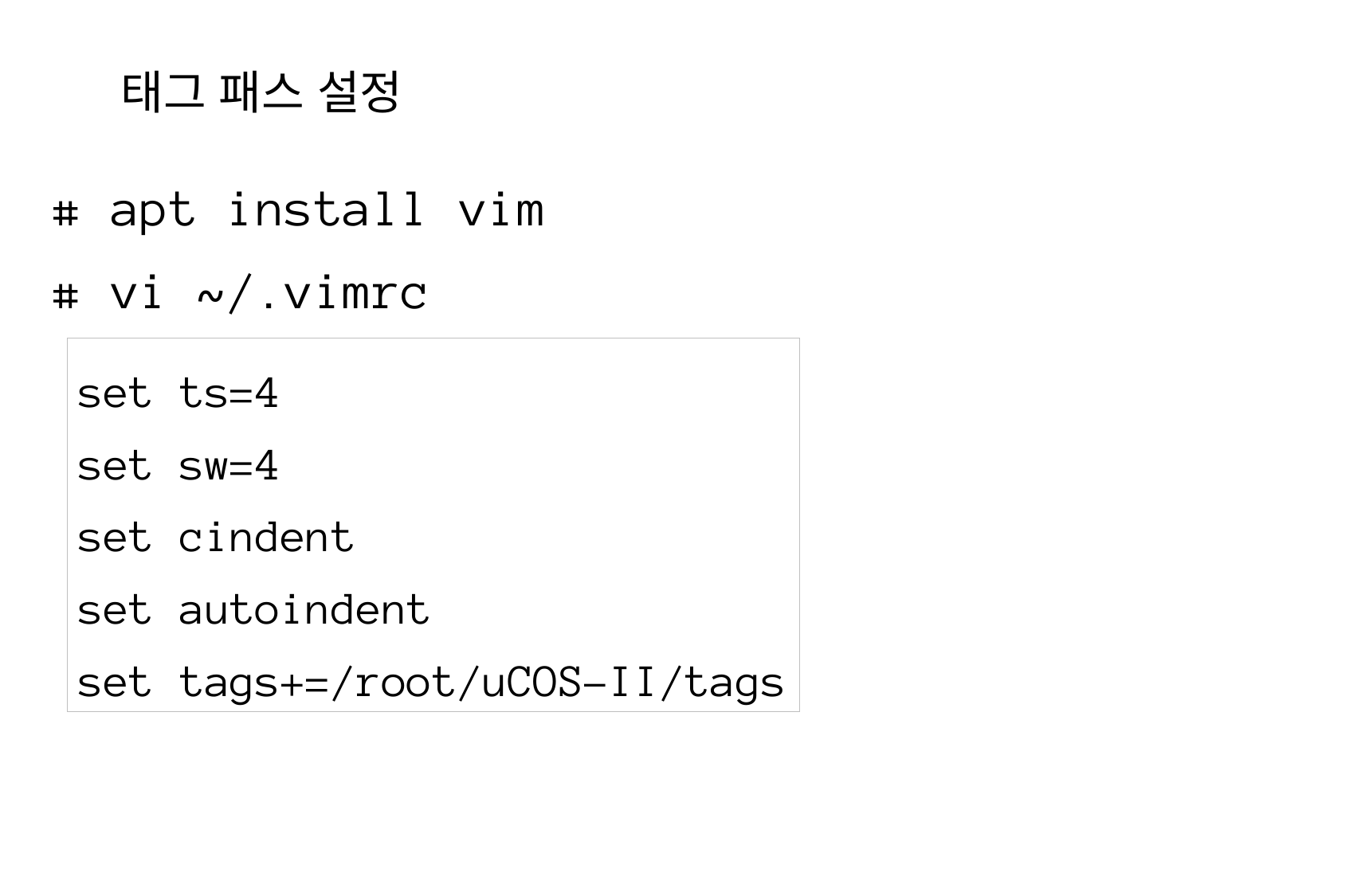

태그 패스 설정

# apt install vim
# vi ~/.vimrc
set ts=4
set sw=4
set cindent
set autoindent
set tags+=/root/uCOS-II/tags